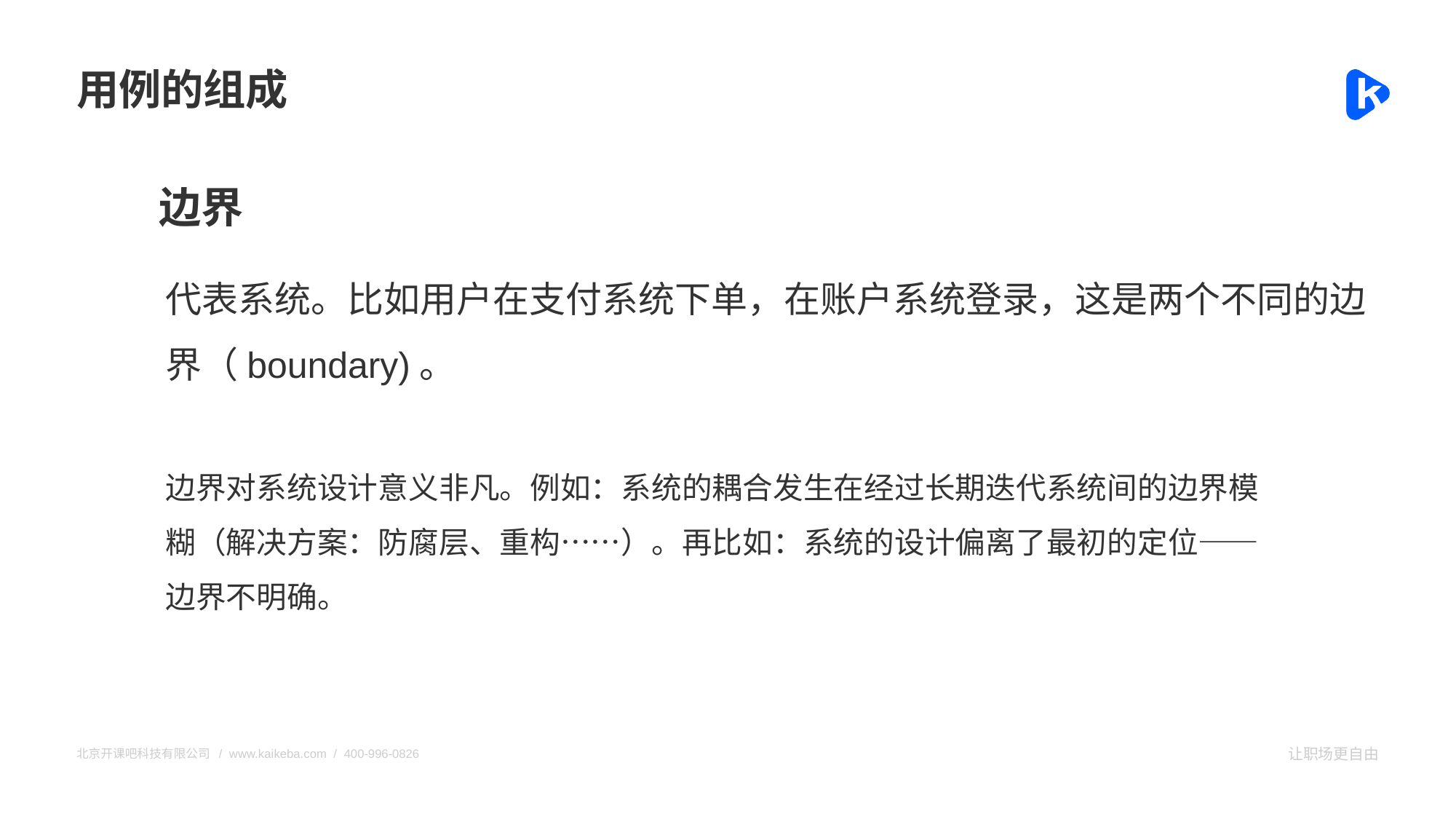

用例的组成
边界
代表系统。比如用户在支付系统下单，在账户系统登录，这是两个不同的边界（boundary)。

边界对系统设计意义非凡。例如：系统的耦合发生在经过长期迭代系统间的边界模糊（解决方案：防腐层、重构……）。再比如：系统的设计偏离了最初的定位——边界不明确。